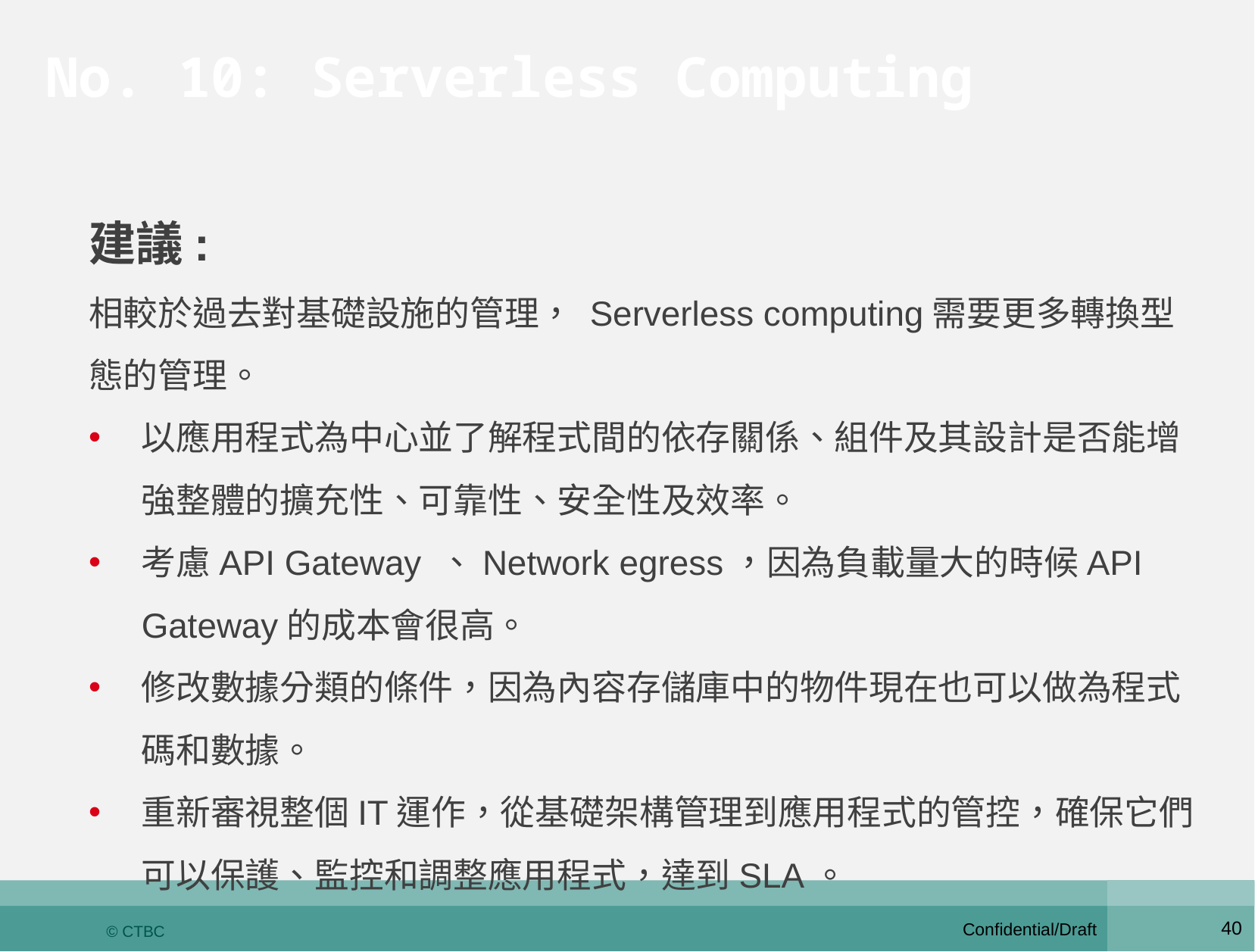

# No. 10: Serverless Computing
建議:
相較於過去對基礎設施的管理， Serverless computing需要更多轉換型態的管理。
以應用程式為中心並了解程式間的依存關係、組件及其設計是否能增強整體的擴充性、可靠性、安全性及效率。
考慮API Gateway 、Network egress，因為負載量大的時候API Gateway的成本會很高。
修改數據分類的條件，因為內容存儲庫中的物件現在也可以做為程式碼和數據。
重新審視整個IT運作，從基礎架構管理到應用程式的管控，確保它們可以保護、監控和調整應用程式，達到SLA。
敏捷性和生產率的提高。他們通過分析IT和業務數據，從而獲得收益

■

關於用戶交互，業務活動和支持IT系統行為的見解。

服務改善和成本降低。他們通過大大節省時間和精力來做到這一點

■

確定正常運行時間和性能問題的原因。行為預測通知

預測可以支持資源優化工作。

風險緩解。他們通過分析監視，配置和服務台數據來做到這一點。他們

■

從操作和安全角度識別異常。

競爭差異/破壞。他們通過對市場的快速響應來做到這一點

和基於機器的班次分析得出的最終用戶需求。